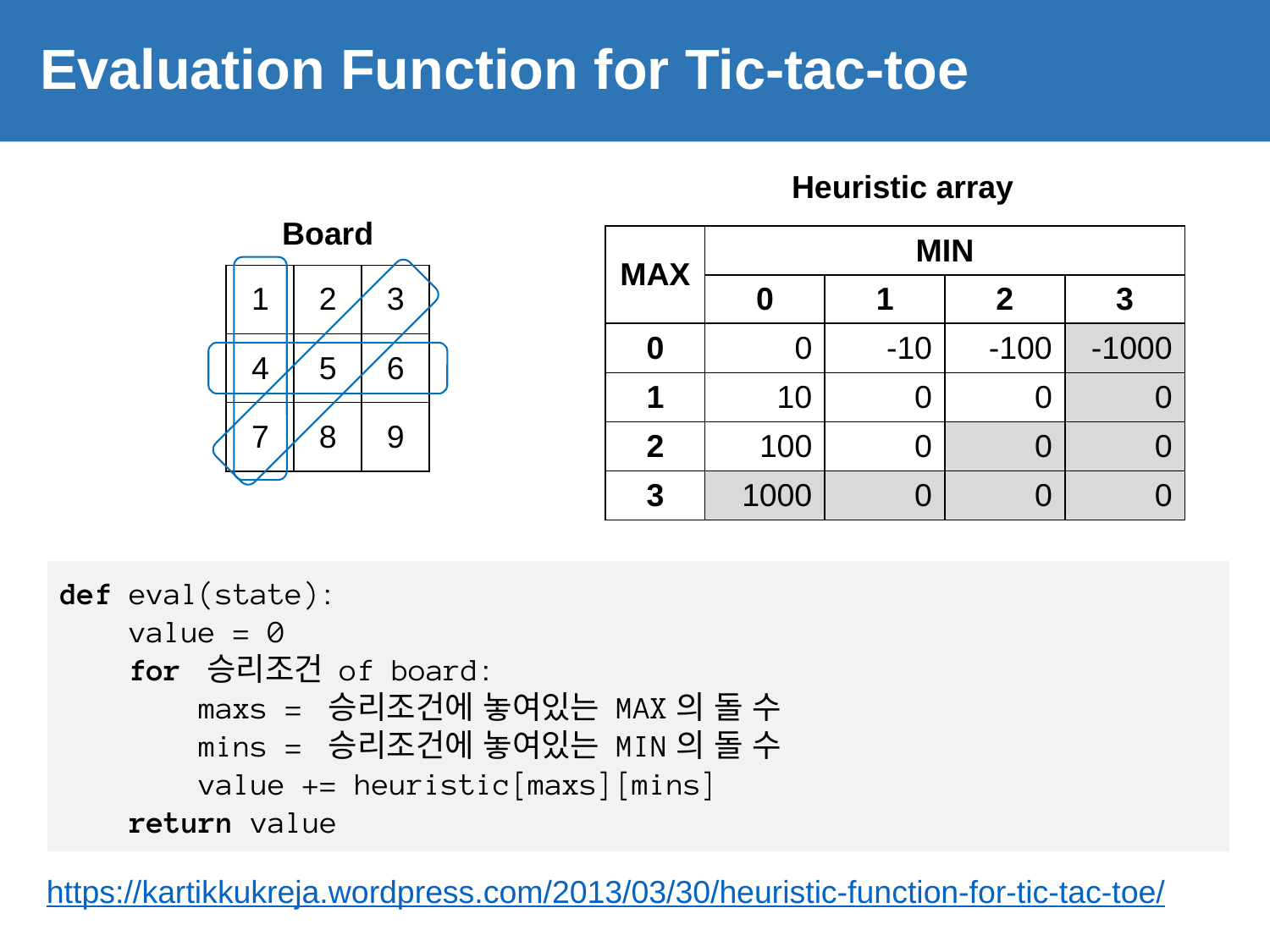

# Evaluation Function for Tic-tac-toe
35
Heuristic array
Board
| MAX | MIN |  |  |  |
| --- | --- | --- | --- | --- |
|  | 0 | 1 | 2 | 3 |
| 0 | 0 | -10 | -100 | -1000 |
| 1 | 10 | 0 | 0 | 0 |
| 2 | 100 | 0 | 0 | 0 |
| 3 | 1000 | 0 | 0 | 0 |

| 1 | 2 | 3 |
| --- | --- | --- |
| 4 | 5 | 6 |
| 7 | 8 | 9 |
def eval(state):
    value = 0
    for 승리조건 of board:
        maxs = 승리조건에 놓여있는 MAX의 돌 수
        mins = 승리조건에 놓여있는 MIN의 돌 수
        value += heuristic[maxs][mins]
    return value
https://kartikkukreja.wordpress.com/2013/03/30/heuristic-function-for-tic-tac-toe/